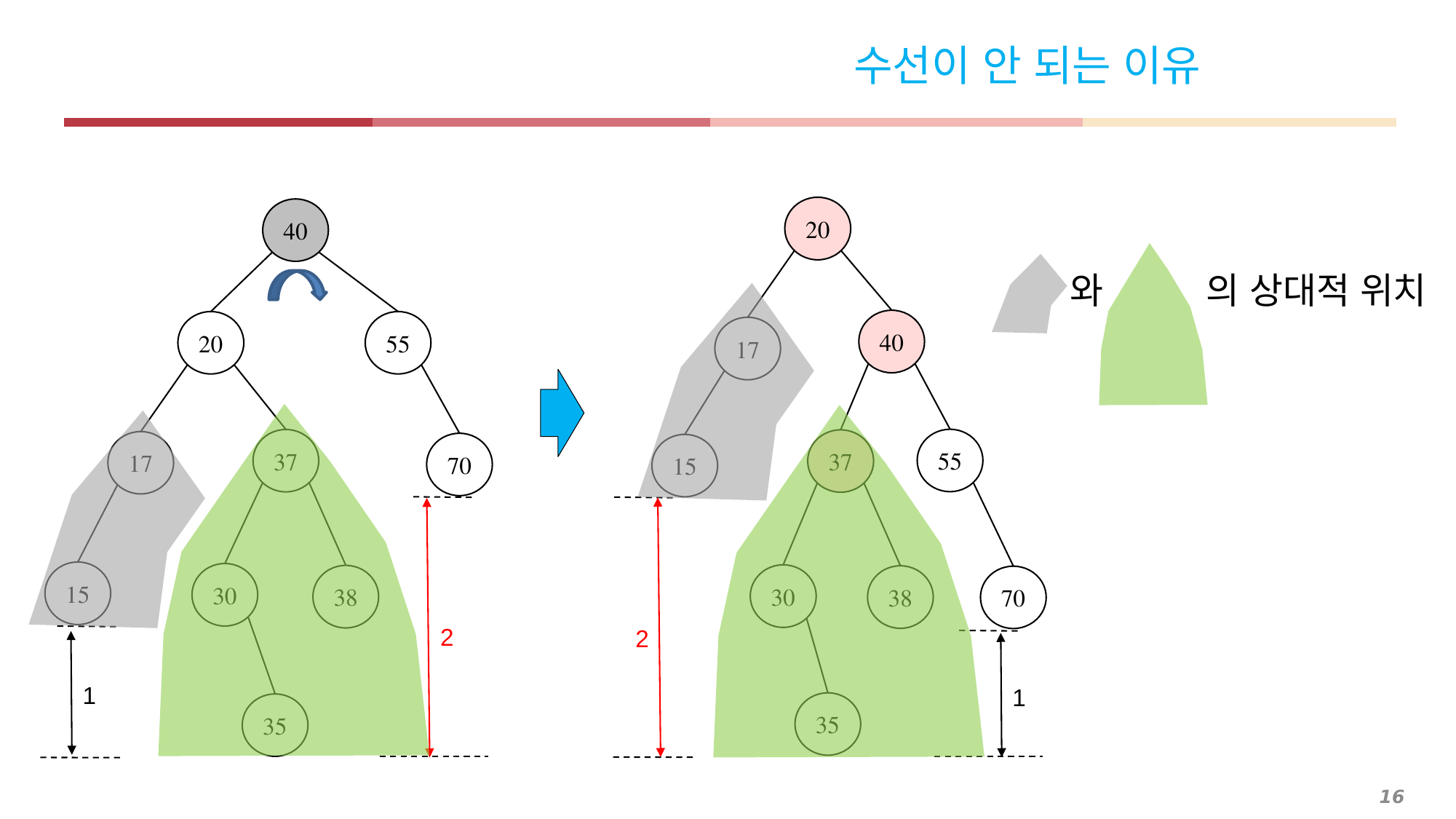

# 수선이 안 되는 이유
20
40

와
의 상대적 위치

40
20
55
17

55
37
37
17
70
15
15
30
30
38
38
70
2
2
1
1
35
35